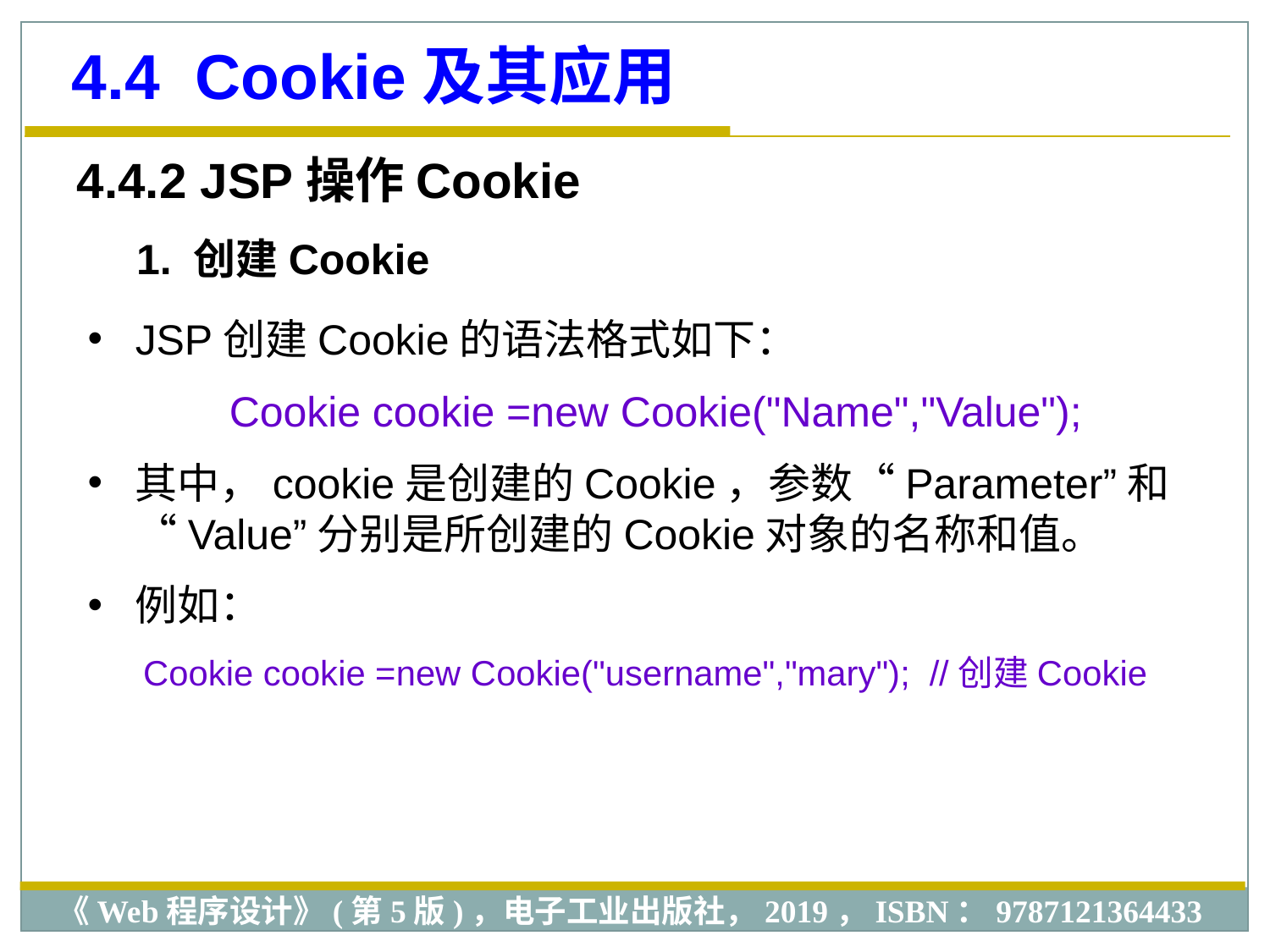

4.4  Cookie及其应用
4.4.2 JSP操作Cookie
1. 创建Cookie
JSP创建Cookie的语法格式如下：
Cookie cookie =new Cookie("Name","Value");
其中，cookie是创建的Cookie，参数“Parameter”和“Value”分别是所创建的Cookie对象的名称和值。
例如：
Cookie cookie =new Cookie("username","mary");  //创建Cookie